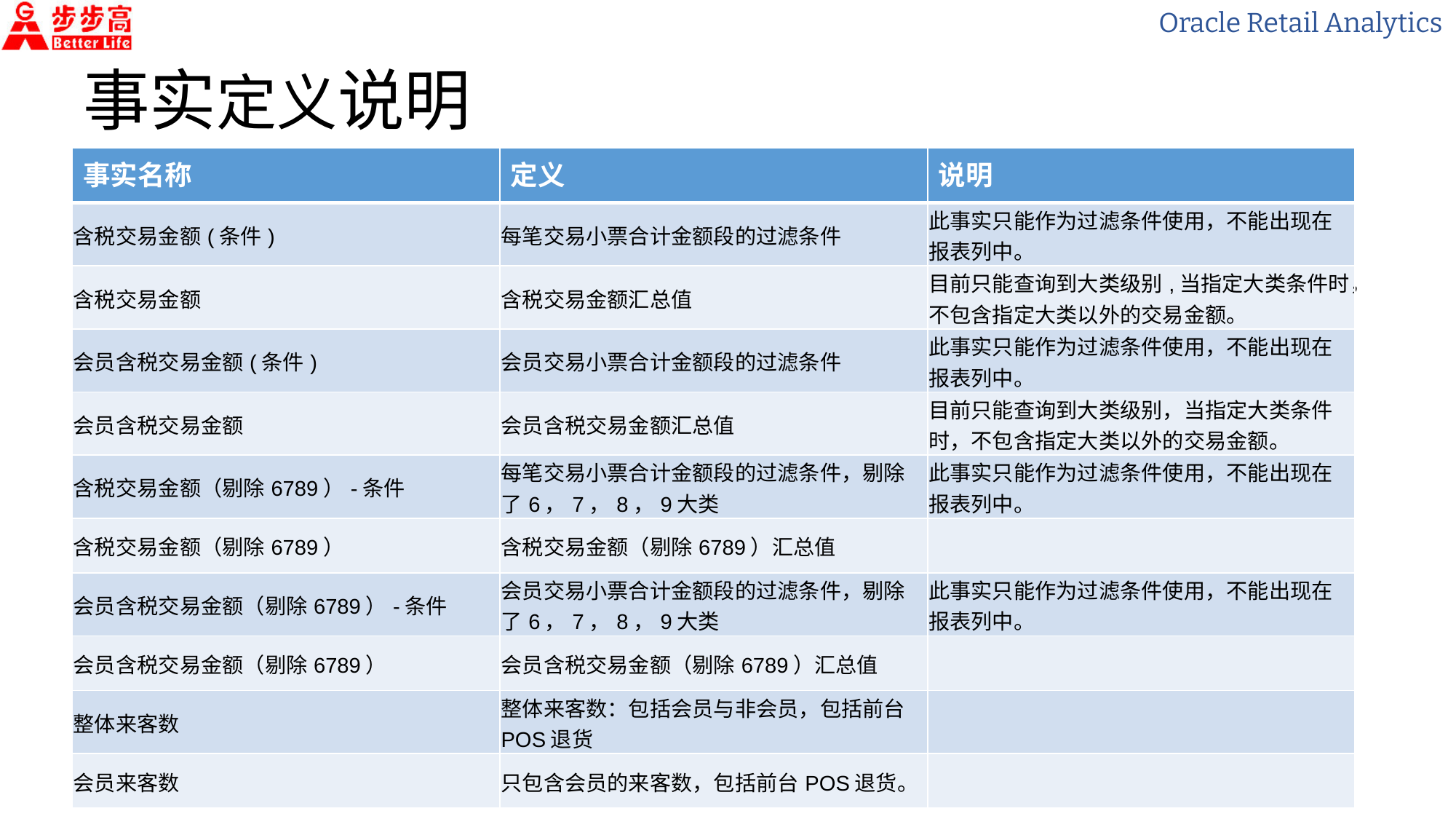

# 事实定义说明
| 事实名称 | 定义 | 说明 |
| --- | --- | --- |
| 含税交易金额(条件) | 每笔交易小票合计金额段的过滤条件 | 此事实只能作为过滤条件使用，不能出现在报表列中。 |
| 含税交易金额 | 含税交易金额汇总值 | 目前只能查询到大类级别,当指定大类条件时，不包含指定大类以外的交易金额。 |
| 会员含税交易金额(条件) | 会员交易小票合计金额段的过滤条件 | 此事实只能作为过滤条件使用，不能出现在报表列中。 |
| 会员含税交易金额 | 会员含税交易金额汇总值 | 目前只能查询到大类级别，当指定大类条件时，不包含指定大类以外的交易金额。 |
| 含税交易金额（剔除6789）-条件 | 每笔交易小票合计金额段的过滤条件，剔除了6，7，8，9大类 | 此事实只能作为过滤条件使用，不能出现在报表列中。 |
| 含税交易金额（剔除6789） | 含税交易金额（剔除6789）汇总值 |  |
| 会员含税交易金额（剔除6789）-条件 | 会员交易小票合计金额段的过滤条件，剔除了6，7，8，9大类 | 此事实只能作为过滤条件使用，不能出现在报表列中。 |
| 会员含税交易金额（剔除6789） | 会员含税交易金额（剔除6789）汇总值 |  |
| 整体来客数 | 整体来客数：包括会员与非会员，包括前台POS退货 |  |
| 会员来客数 | 只包含会员的来客数，包括前台POS退货。 |  |